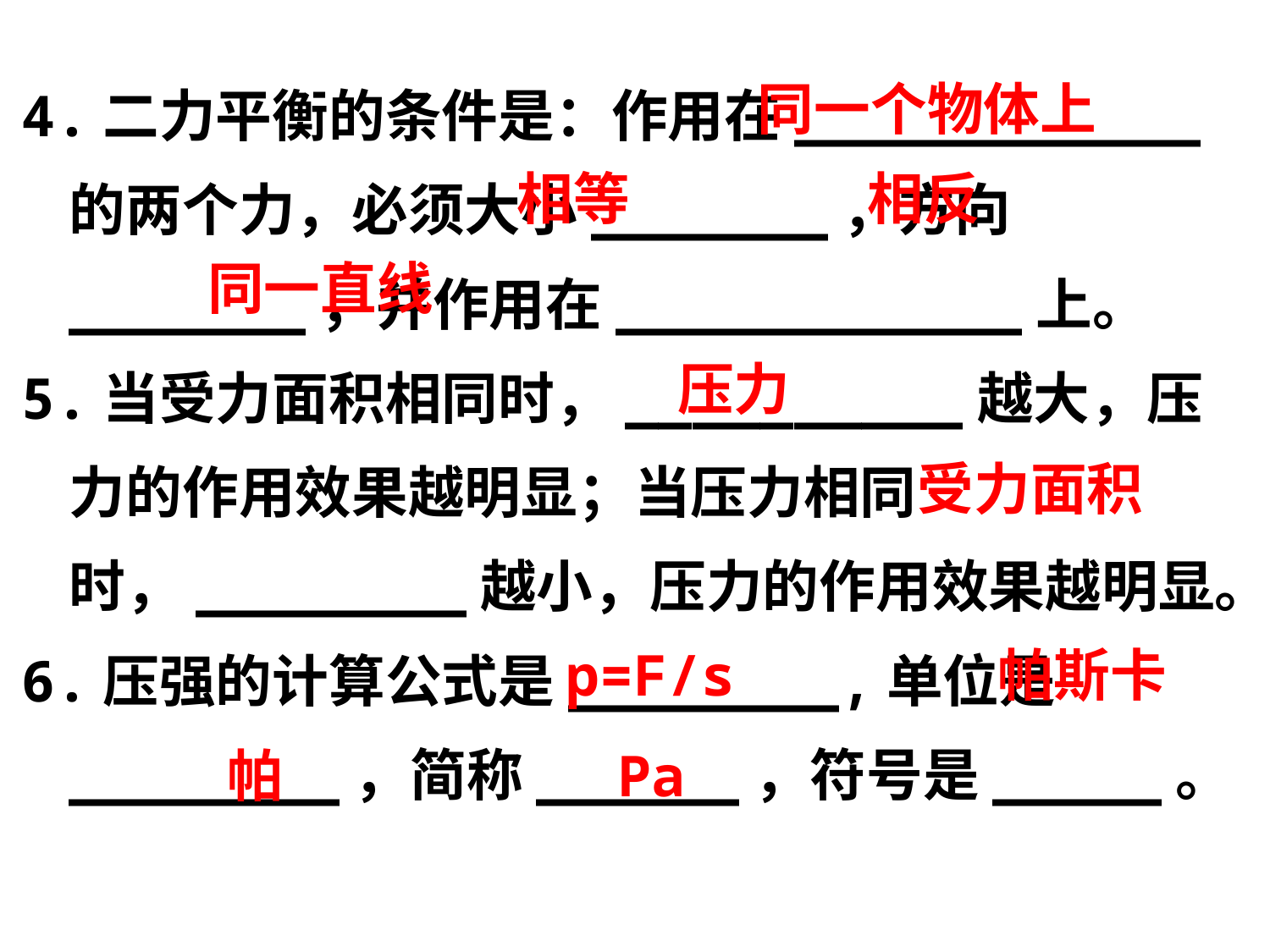

4.二力平衡的条件是：作用在____________的两个力，必须大小_______，方向_______，并作用在____________上。
5.当受力面积相同时，__________越大，压力的作用效果越明显；当压力相同时，________越小，压力的作用效果越明显。
6.压强的计算公式是________,单位是________，简称______，符号是_____。

同一个物体上
相等
相反
同一直线
压力
受力面积
p=F/s
帕斯卡
帕
Pa